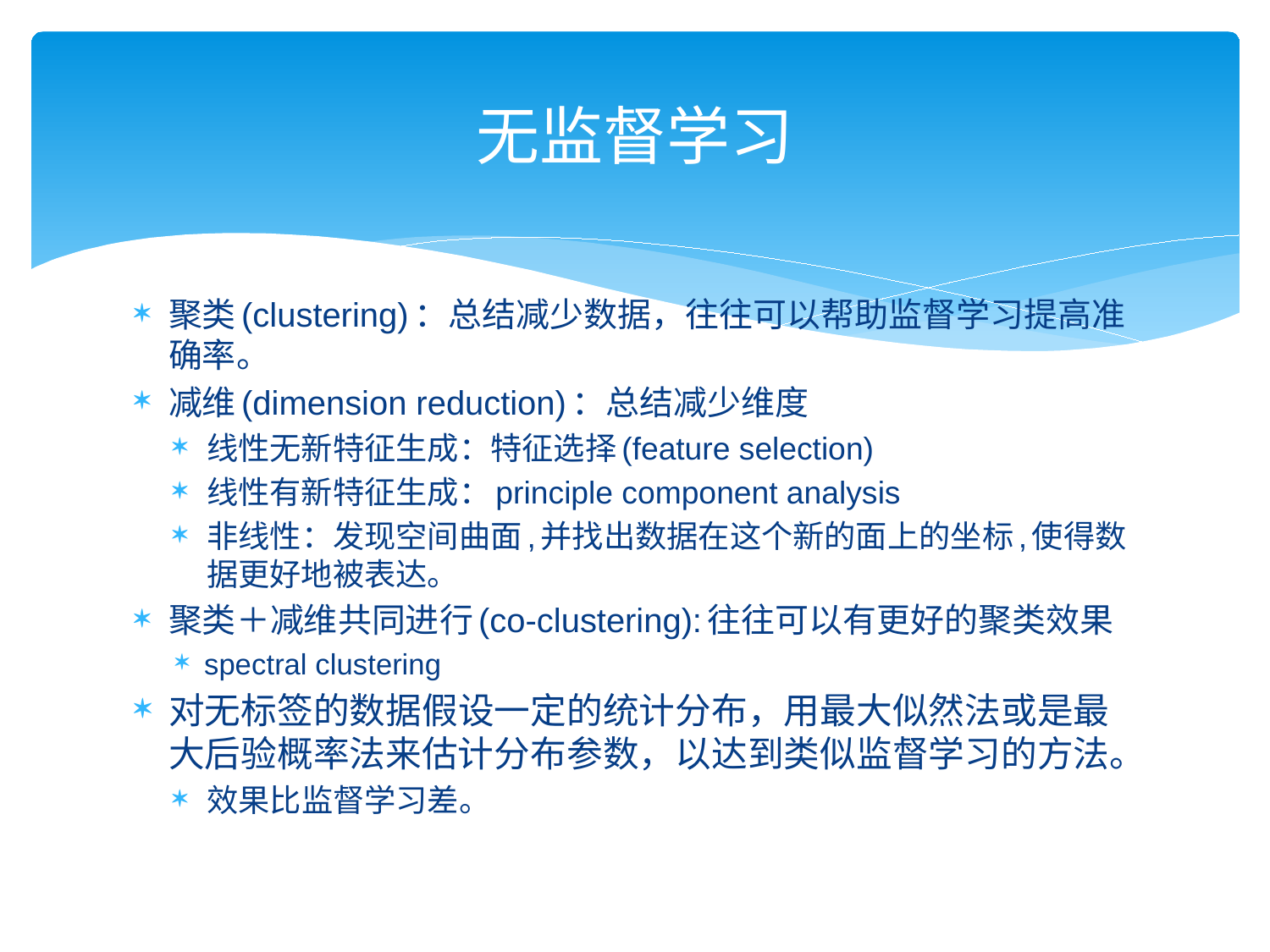

# 无监督学习
聚类(clustering)：总结减少数据，往往可以帮助监督学习提高准确率。
减维(dimension reduction)：总结减少维度
线性无新特征生成：特征选择(feature selection)
线性有新特征生成：principle component analysis
非线性：发现空间曲面,并找出数据在这个新的面上的坐标,使得数据更好地被表达。
聚类＋减维共同进行(co-clustering):往往可以有更好的聚类效果
spectral clustering
对无标签的数据假设一定的统计分布，用最大似然法或是最大后验概率法来估计分布参数，以达到类似监督学习的方法。
效果比监督学习差。